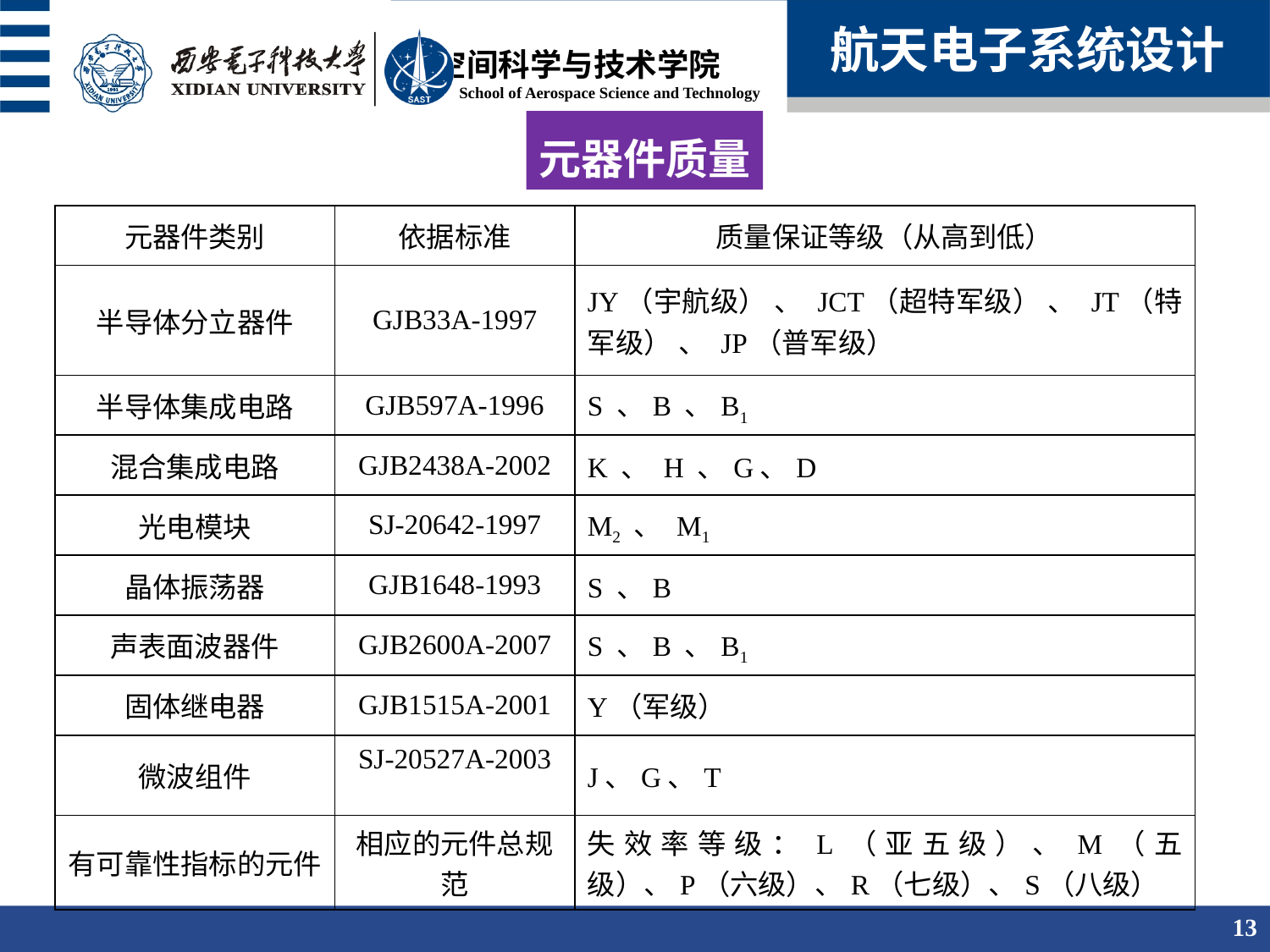

航天电子系统设计
元器件质量
| 元器件类别 | 依据标准 | 质量保证等级（从高到低） |
| --- | --- | --- |
| 半导体分立器件 | GJB33A-1997 | JY（宇航级） 、 JCT（超特军级） 、 JT（特军级） 、 JP（普军级） |
| 半导体集成电路 | GJB597A-1996 | S 、B 、B1 |
| 混合集成电路 | GJB2438A-2002 | K 、 H 、G、D |
| 光电模块 | SJ-20642-1997 | M2 、 M1 |
| 晶体振荡器 | GJB1648-1993 | S 、B |
| 声表面波器件 | GJB2600A-2007 | S 、B 、B1 |
| 固体继电器 | GJB1515A-2001 | Y（军级） |
| 微波组件 | SJ-20527A-2003 | J、G、T |
| 有可靠性指标的元件 | 相应的元件总规范 | 失效率等级：L（亚五级）、M（五级）、P（六级）、R（七级）、S（八级） |